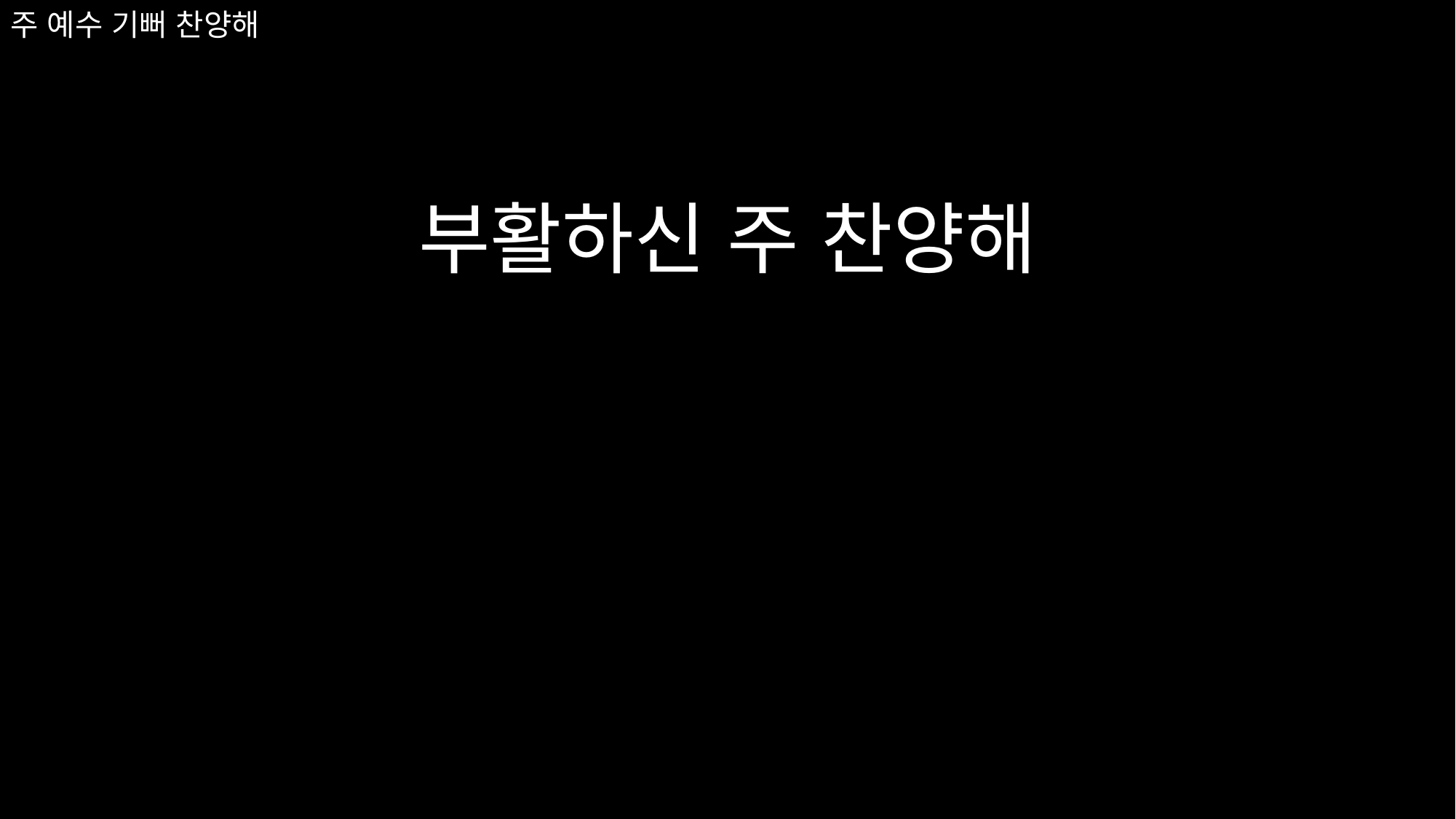

부활하신 주 찬양해
# 주 예수 기뻐 찬양해